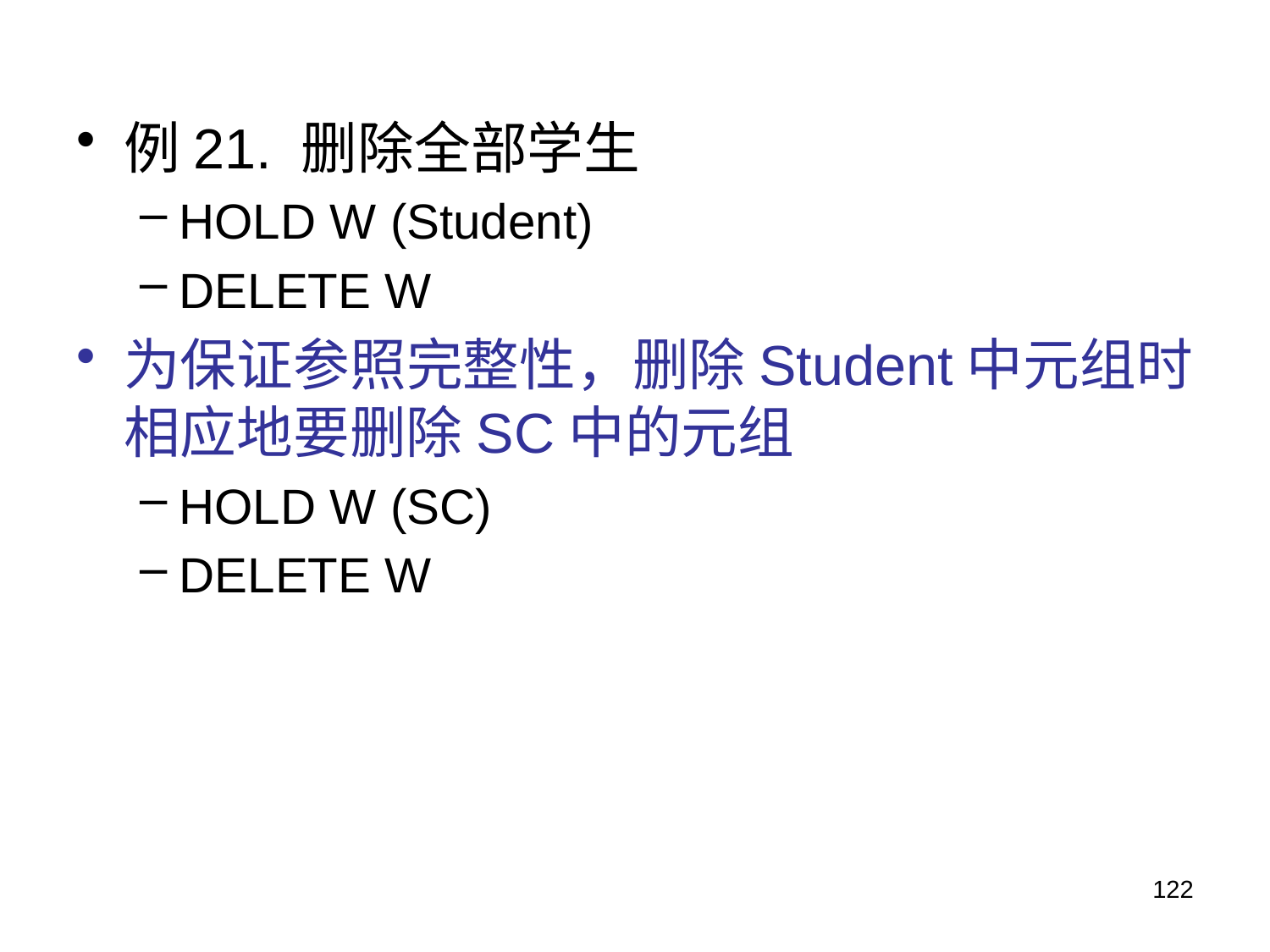

例21. 删除全部学生
HOLD W (Student)
DELETE W
为保证参照完整性，删除Student中元组时相应地要删除SC中的元组
HOLD W (SC)
DELETE W

122